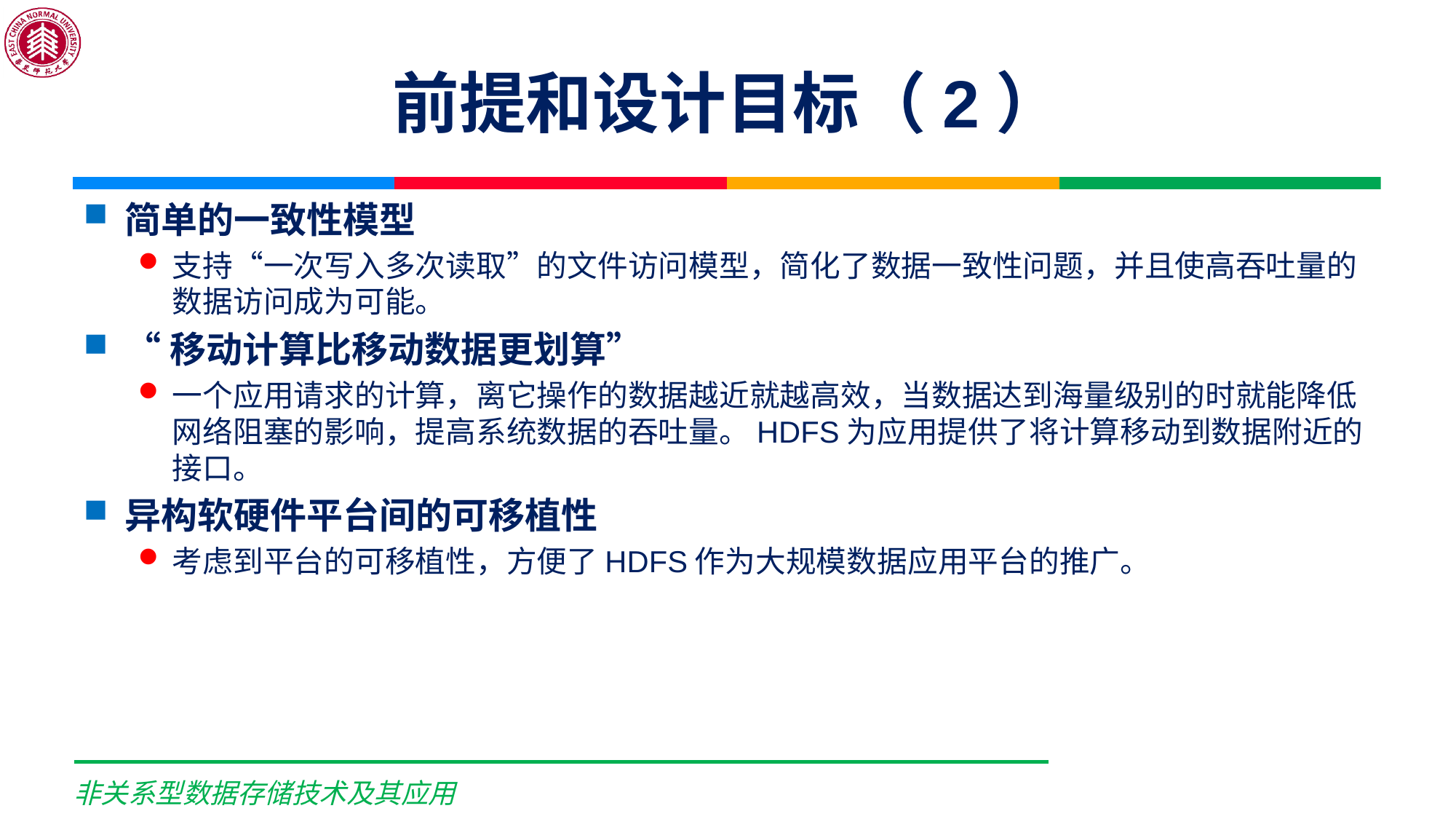

# 前提和设计目标（2）
简单的一致性模型
支持“一次写入多次读取”的文件访问模型，简化了数据一致性问题，并且使高吞吐量的数据访问成为可能。
“移动计算比移动数据更划算”
一个应用请求的计算，离它操作的数据越近就越高效，当数据达到海量级别的时就能降低网络阻塞的影响，提高系统数据的吞吐量。HDFS为应用提供了将计算移动到数据附近的接口。
异构软硬件平台间的可移植性
考虑到平台的可移植性，方便了HDFS作为大规模数据应用平台的推广。